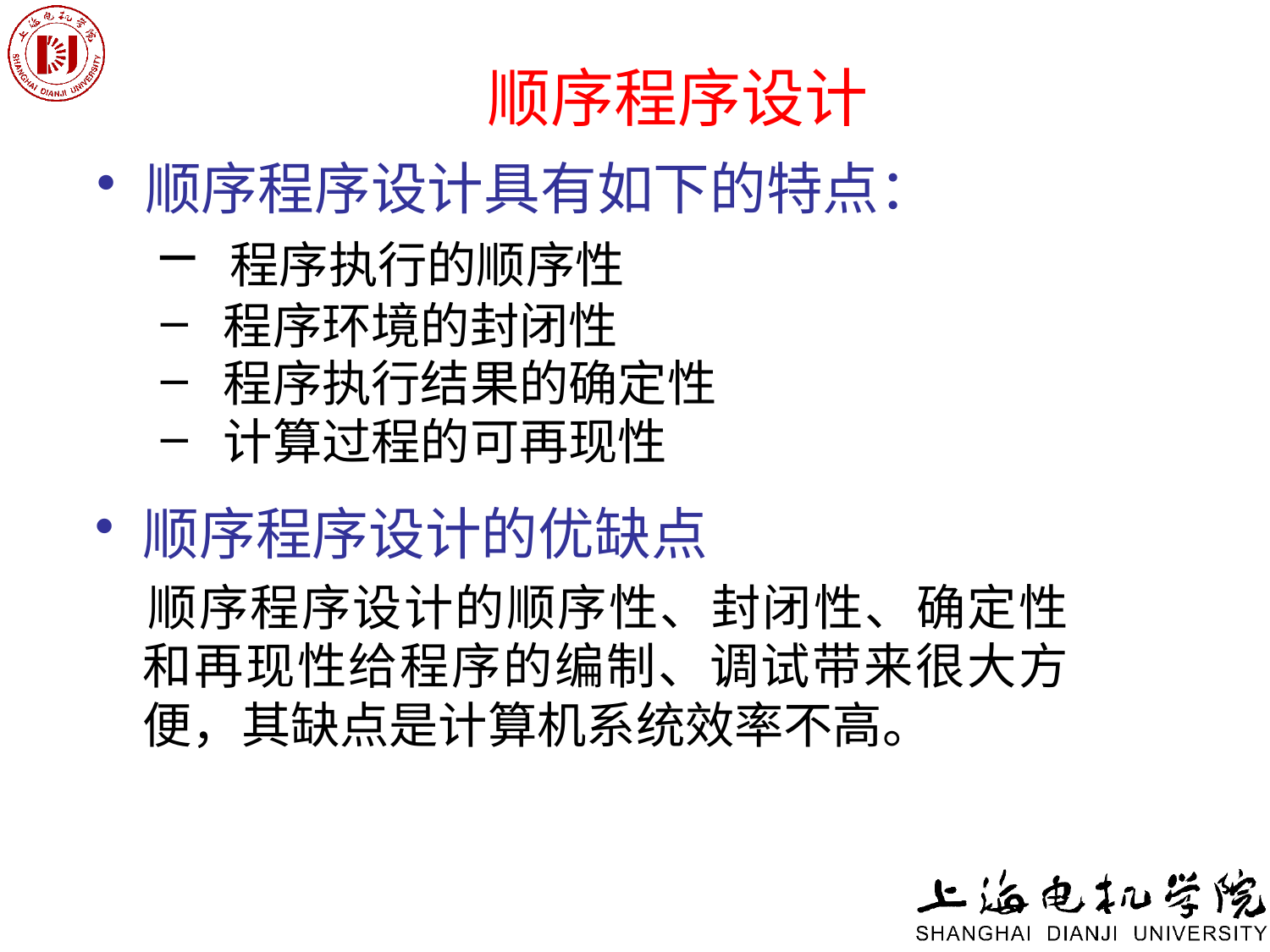

# 顺序程序设计
顺序程序设计具有如下的特点：
 程序执行的顺序性
 程序环境的封闭性
 程序执行结果的确定性
 计算过程的可再现性
顺序程序设计的优缺点
   顺序程序设计的顺序性、封闭性、确定性和再现性给程序的编制、调试带来很大方便，其缺点是计算机系统效率不高。